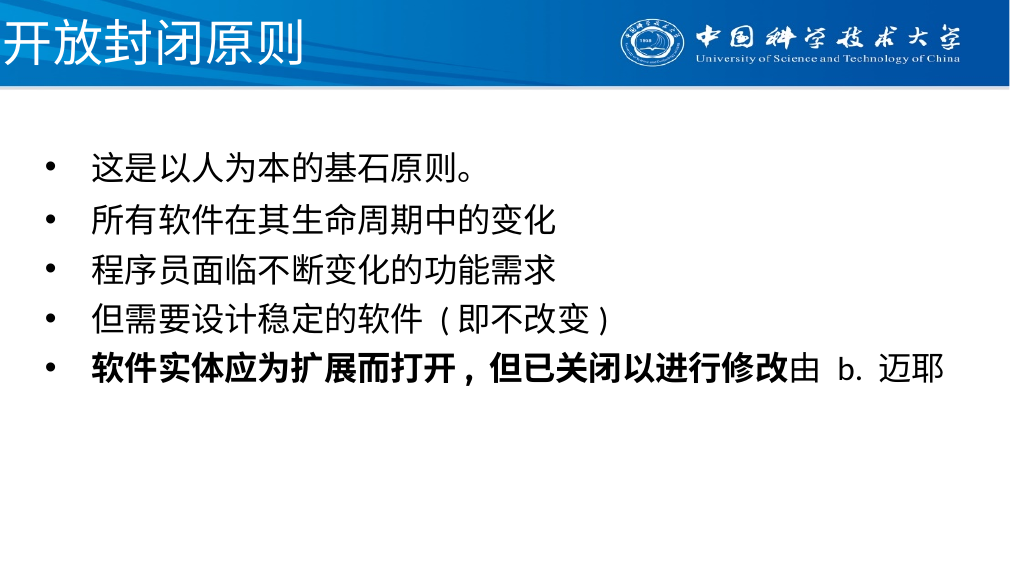

# 开放封闭原则
这是以人为本的基石原则。
所有软件在其生命周期中的变化
程序员面临不断变化的功能需求
但需要设计稳定的软件 (即不改变)
软件实体应为扩展而打开, 但已关闭以进行修改由 b. 迈耶